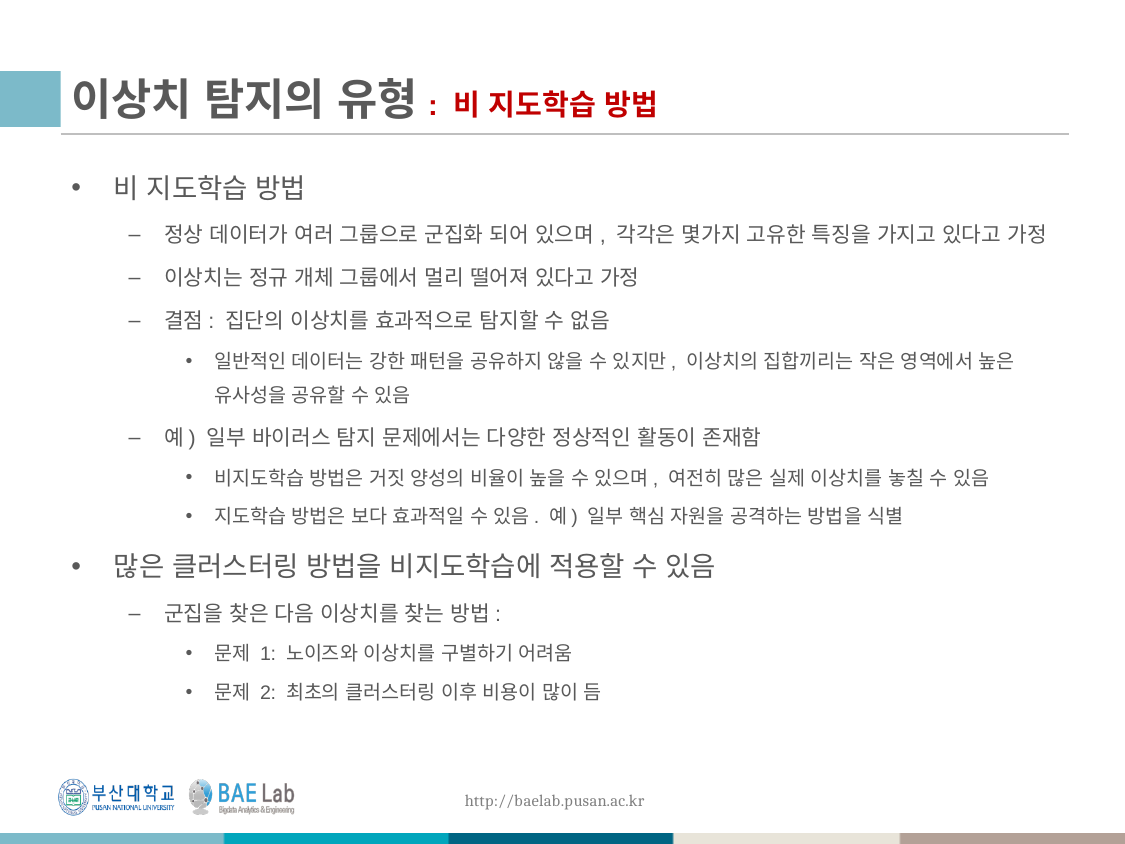

# 이상치 탐지의 유형: 비 지도학습 방법
비 지도학습 방법
정상 데이터가 여러 그룹으로 군집화 되어 있으며, 각각은 몇가지 고유한 특징을 가지고 있다고 가정
이상치는 정규 개체 그룹에서 멀리 떨어져 있다고 가정
결점: 집단의 이상치를 효과적으로 탐지할 수 없음
일반적인 데이터는 강한 패턴을 공유하지 않을 수 있지만, 이상치의 집합끼리는 작은 영역에서 높은 유사성을 공유할 수 있음
예) 일부 바이러스 탐지 문제에서는 다양한 정상적인 활동이 존재함
비지도학습 방법은 거짓 양성의 비율이 높을 수 있으며, 여전히 많은 실제 이상치를 놓칠 수 있음
지도학습 방법은 보다 효과적일 수 있음. 예) 일부 핵심 자원을 공격하는 방법을 식별
많은 클러스터링 방법을 비지도학습에 적용할 수 있음
군집을 찾은 다음 이상치를 찾는 방법:
문제 1: 노이즈와 이상치를 구별하기 어려움
문제 2: 최초의 클러스터링 이후 비용이 많이 듬